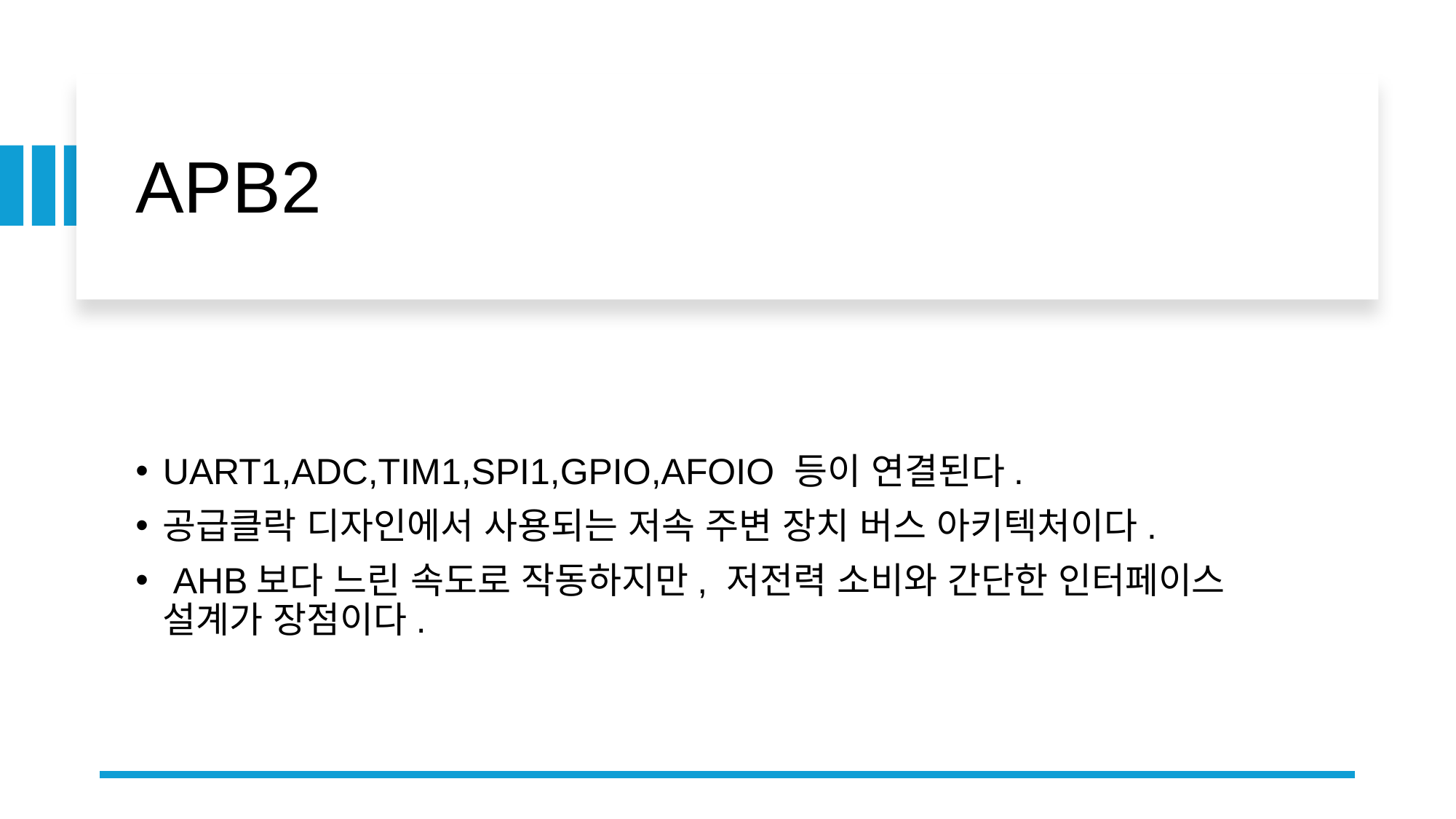

# APB2

UART1,ADC,TIM1,SPI1,GPIO,AFOIO 등이 연결된다.
공급클락 디자인에서 사용되는 저속 주변 장치 버스 아키텍처이다.
 AHB보다 느린 속도로 작동하지만, 저전력 소비와 간단한 인터페이스 설계가 장점이다.